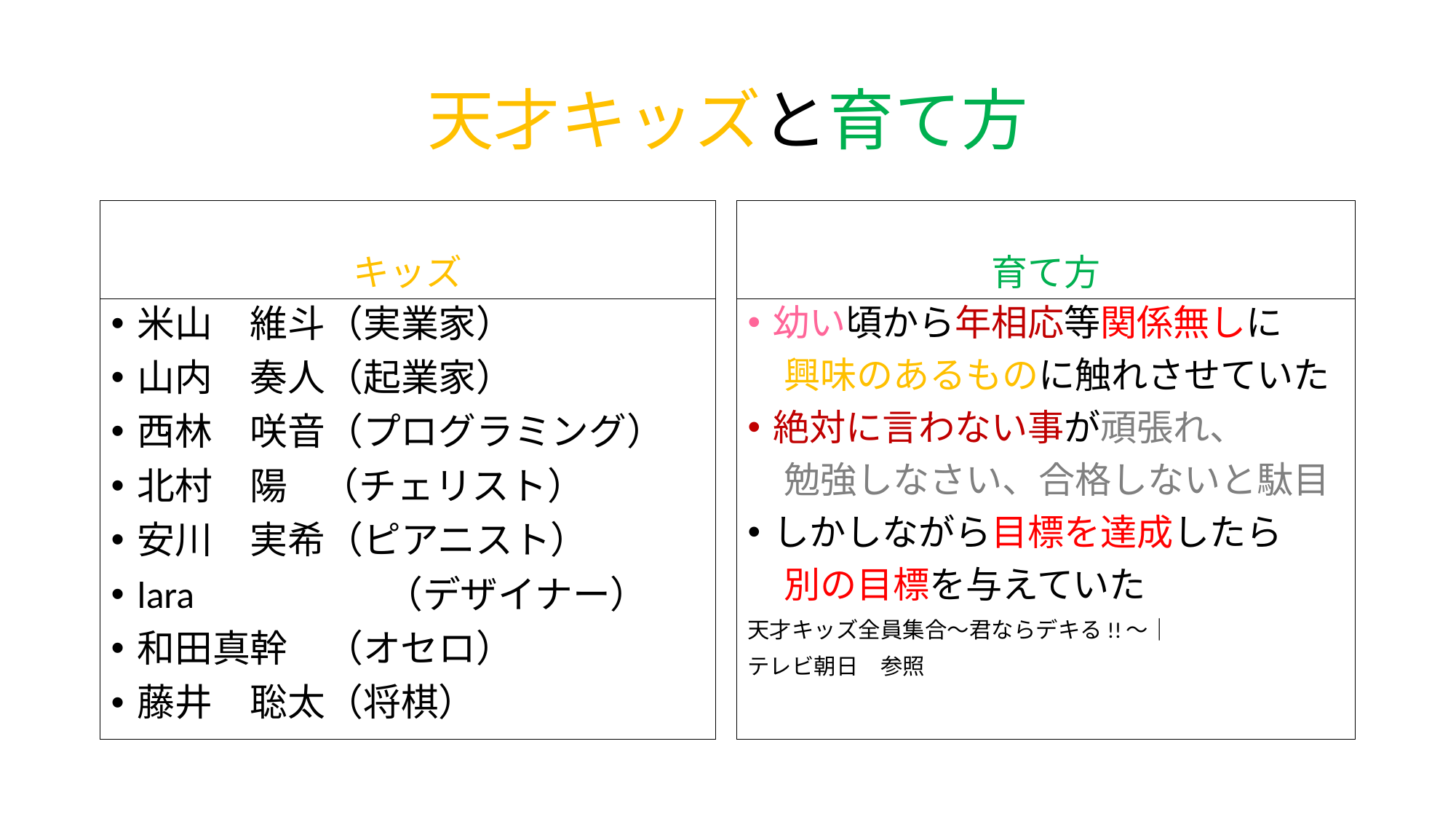

# 天才キッズと育て方
キッズ
育て方
米山　維斗（実業家）
山内　奏人（起業家）
西林　咲音（プログラミング）
北村　陽    （チェリスト）
安川　実希（ピアニスト）
lara 	　　　　（デザイナー）
和田真幹　（オセロ）
藤井　聡太（将棋）
幼い頃から年相応等関係無しに
　興味のあるものに触れさせていた
絶対に言わない事が頑張れ、
　勉強しなさい、合格しないと駄目
しかしながら目標を達成したら
　別の目標を与えていた
天才キッズ全員集合～君ならデキる!!～｜
テレビ朝日　参照